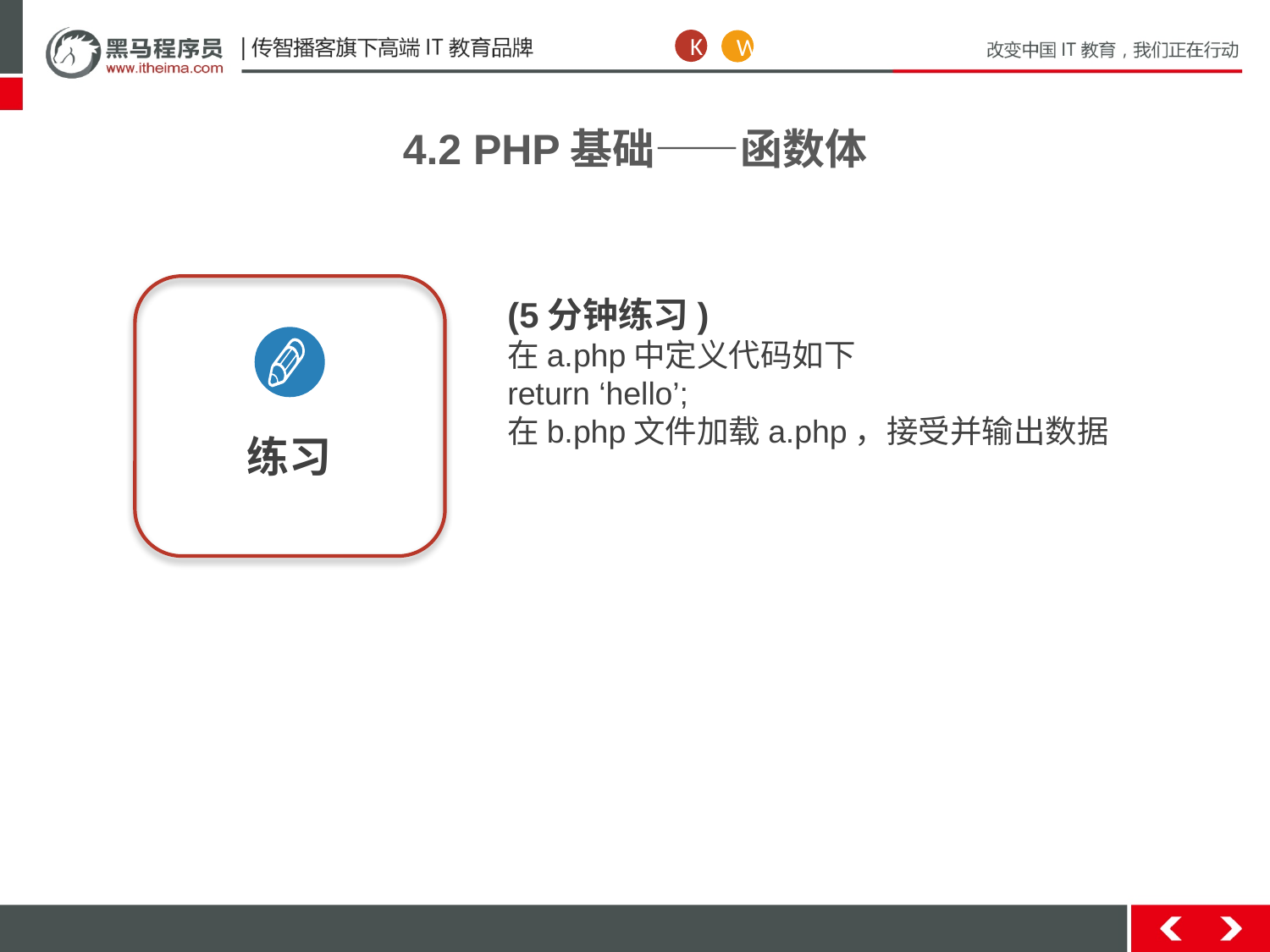

K
W
4.2 PHP基础——函数体

练习
(5分钟练习)
在a.php中定义代码如下
return ‘hello’;
在b.php文件加载a.php，接受并输出数据